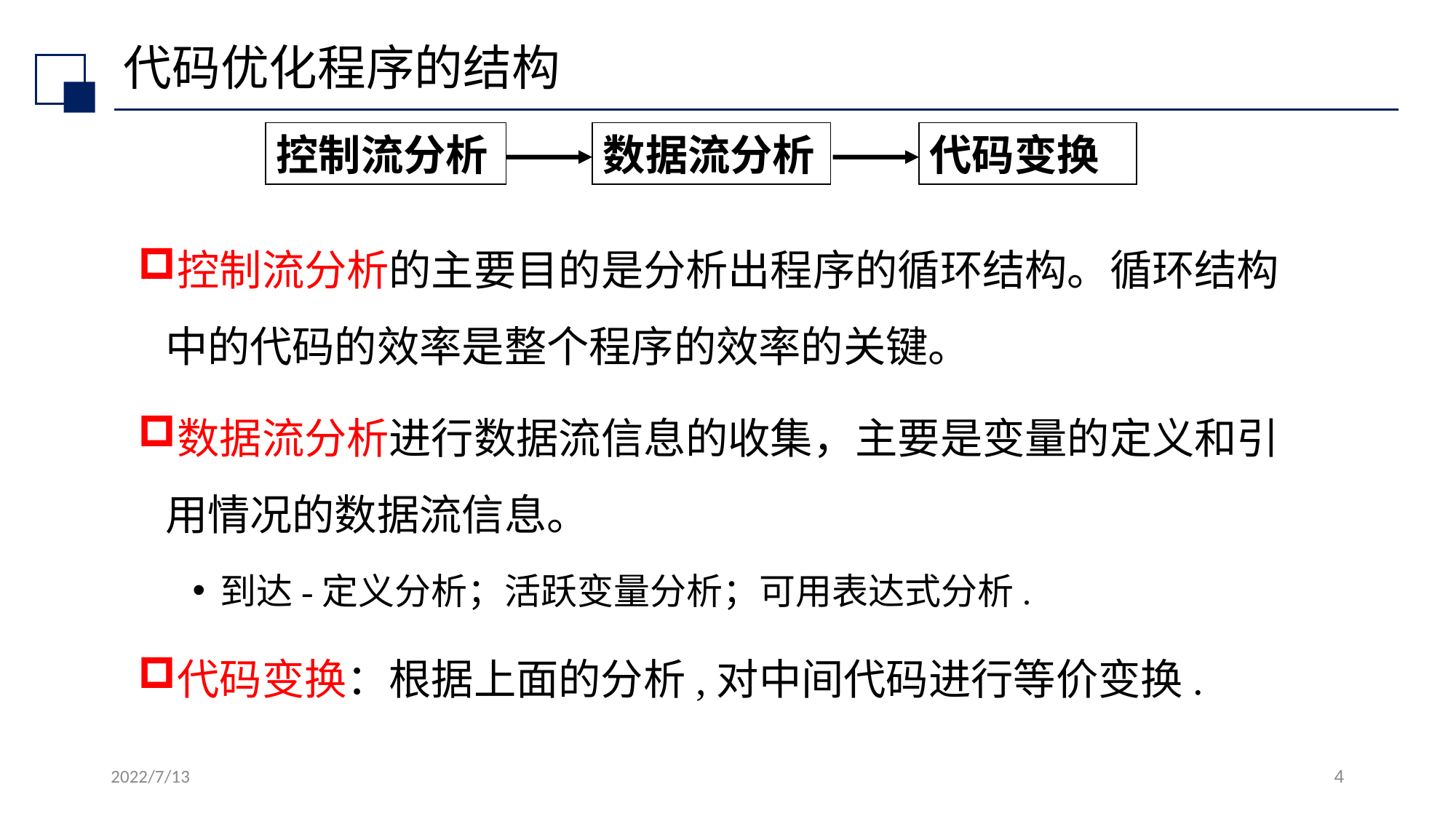

# 代码优化程序的结构
控制流分析
数据流分析
代码变换

控制流分析的主要目的是分析出程序的循环结构。循环结构中的代码的效率是整个程序的效率的关键。
数据流分析进行数据流信息的收集，主要是变量的定义和引用情况的数据流信息。
到达-定义分析；活跃变量分析；可用表达式分析.
代码变换：根据上面的分析,对中间代码进行等价变换.
2022/7/13
4